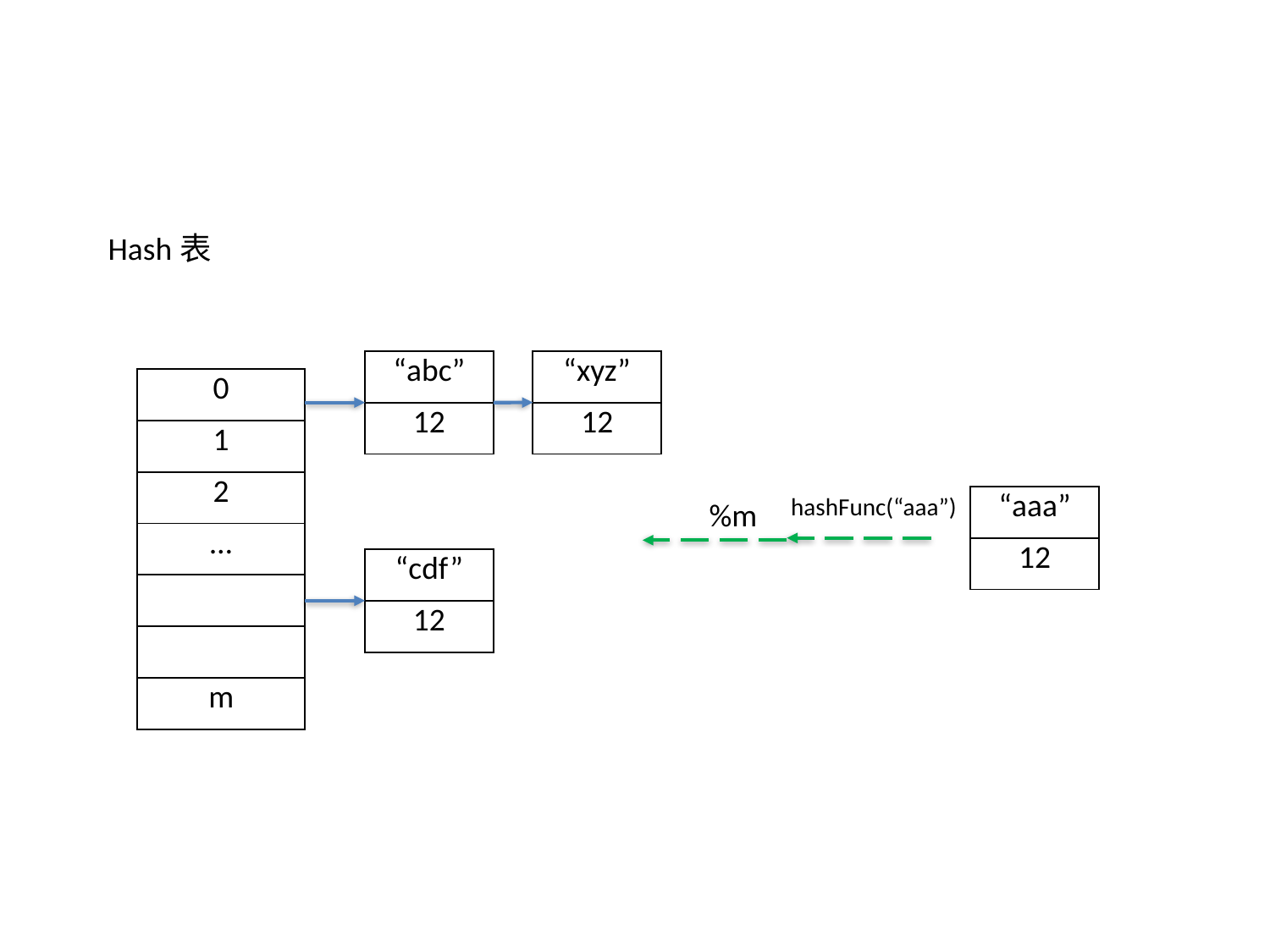

Hash表
| “abc” |
| --- |
| 12 |
| “xyz” |
| --- |
| 12 |
| 0 |
| --- |
| 1 |
| 2 |
| … |
|  |
|  |
| m |
hashFunc(“aaa”)
| “aaa” |
| --- |
| 12 |
%m
| “cdf” |
| --- |
| 12 |